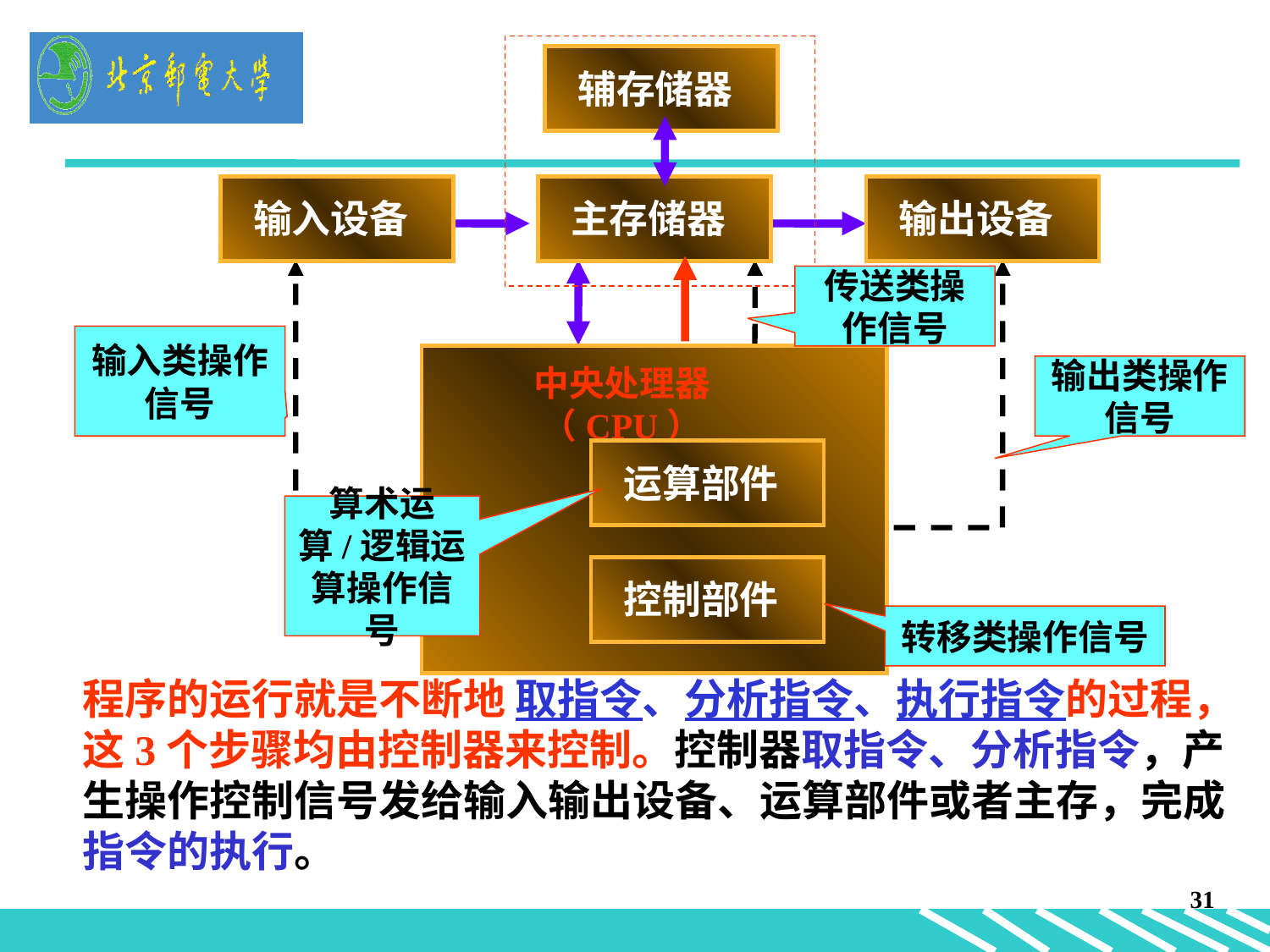

辅存储器

输入设备

主存储器

输出设备

传送类操作信号
输入类操作信号

中央处理器（CPU）
输出类操作信号

运算部件
算术运算/逻辑运算操作信号

控制部件
转移类操作信号
程序的运行就是不断地 取指令、分析指令、执行指令的过程，这3个步骤均由控制器来控制。控制器取指令、分析指令，产生操作控制信号发给输入输出设备、运算部件或者主存，完成指令的执行。
31